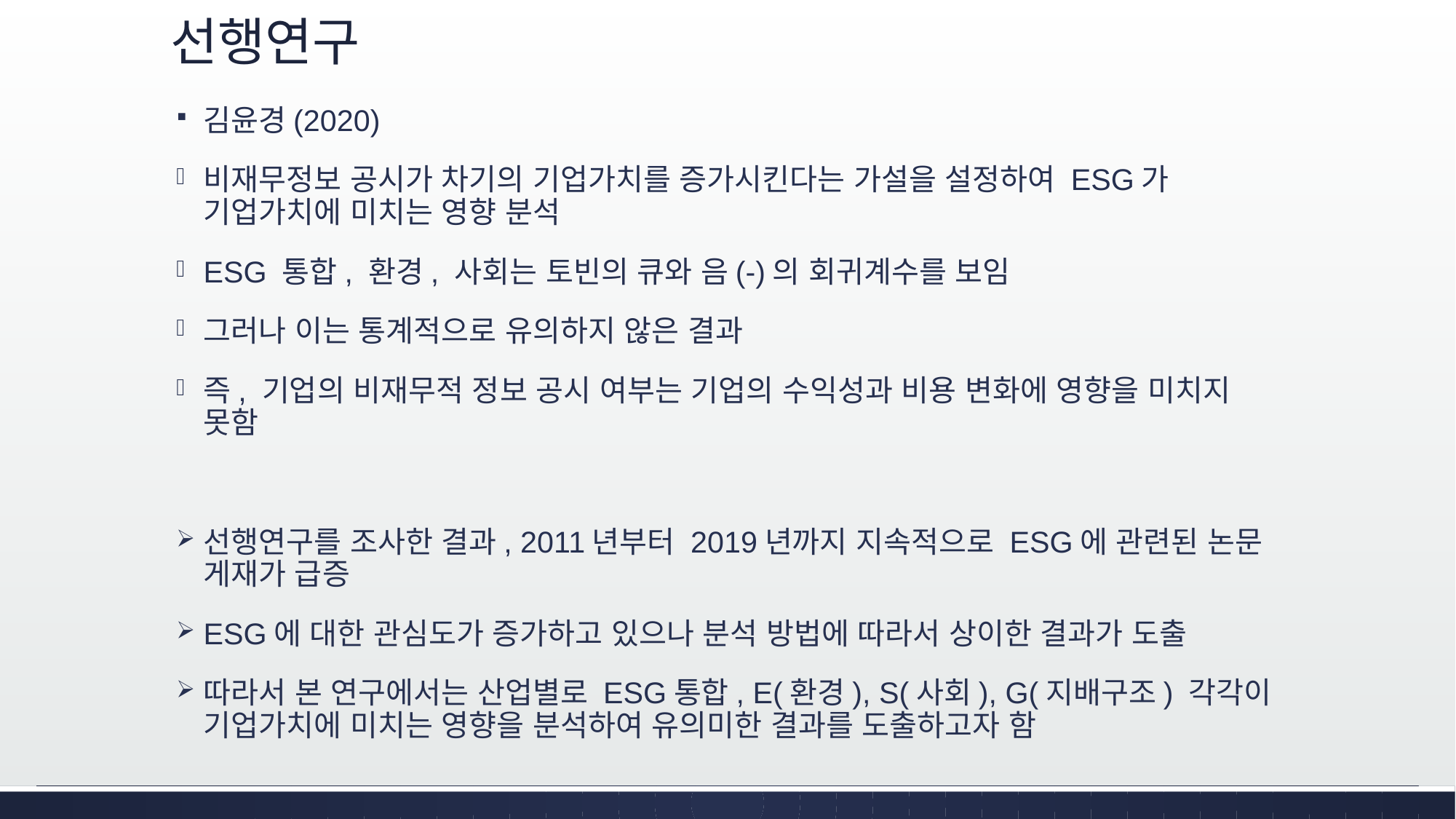

# 선행연구
김윤경(2020)
비재무정보 공시가 차기의 기업가치를 증가시킨다는 가설을 설정하여 ESG가 기업가치에 미치는 영향 분석
ESG 통합, 환경, 사회는 토빈의 큐와 음(-)의 회귀계수를 보임
그러나 이는 통계적으로 유의하지 않은 결과
즉, 기업의 비재무적 정보 공시 여부는 기업의 수익성과 비용 변화에 영향을 미치지 못함

선행연구를 조사한 결과, 2011년부터 2019년까지 지속적으로 ESG에 관련된 논문 게재가 급증
ESG에 대한 관심도가 증가하고 있으나 분석 방법에 따라서 상이한 결과가 도출
따라서 본 연구에서는 산업별로 ESG통합, E(환경), S(사회), G(지배구조) 각각이 기업가치에 미치는 영향을 분석하여 유의미한 결과를 도출하고자 함